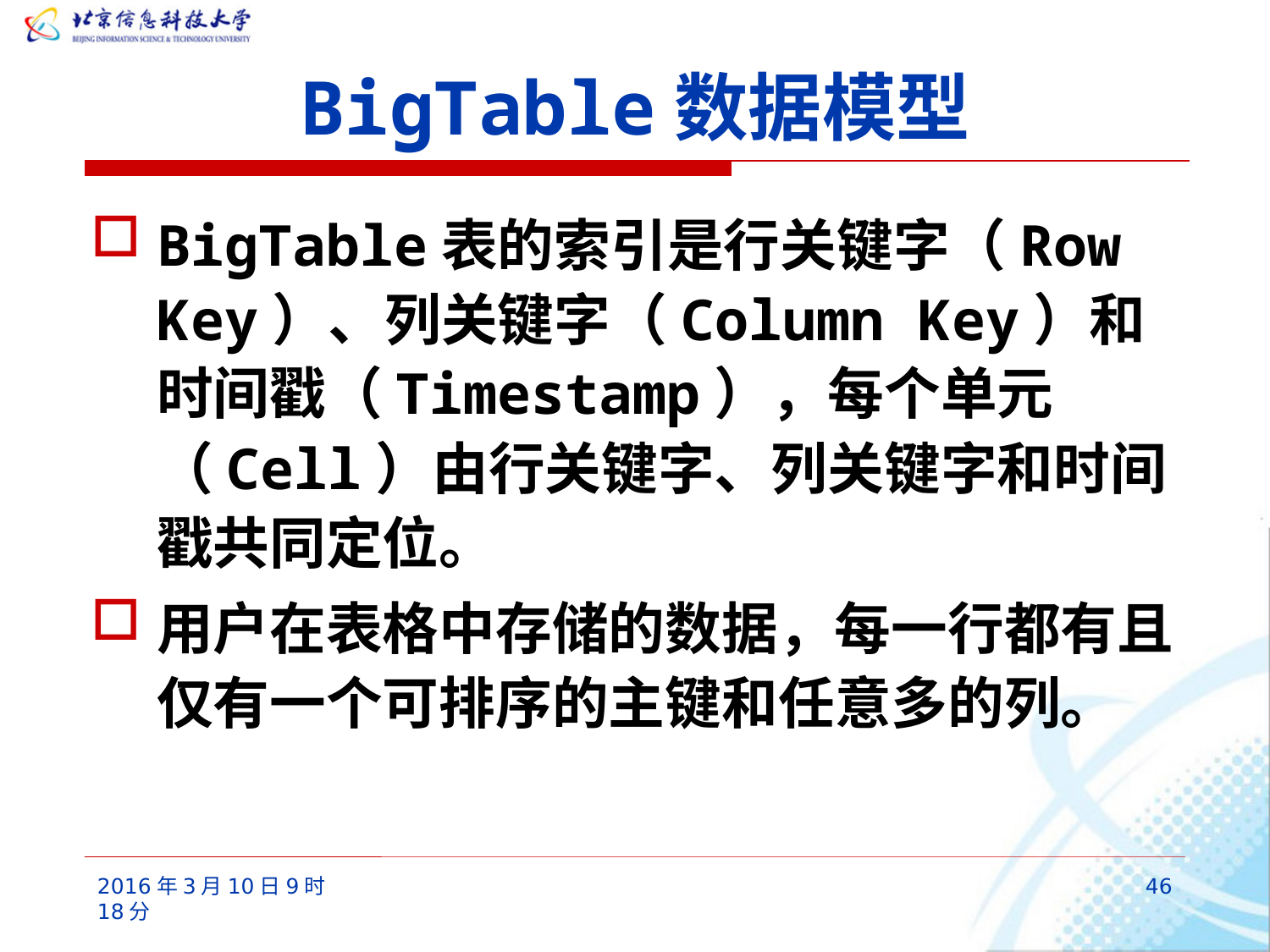

# BigTable数据模型
BigTable表的索引是行关键字（Row Key）、列关键字（Column Key）和时间戳（Timestamp），每个单元（Cell）由行关键字、列关键字和时间戳共同定位。
用户在表格中存储的数据，每一行都有且仅有一个可排序的主键和任意多的列。
2016年3月10日9时18分
46